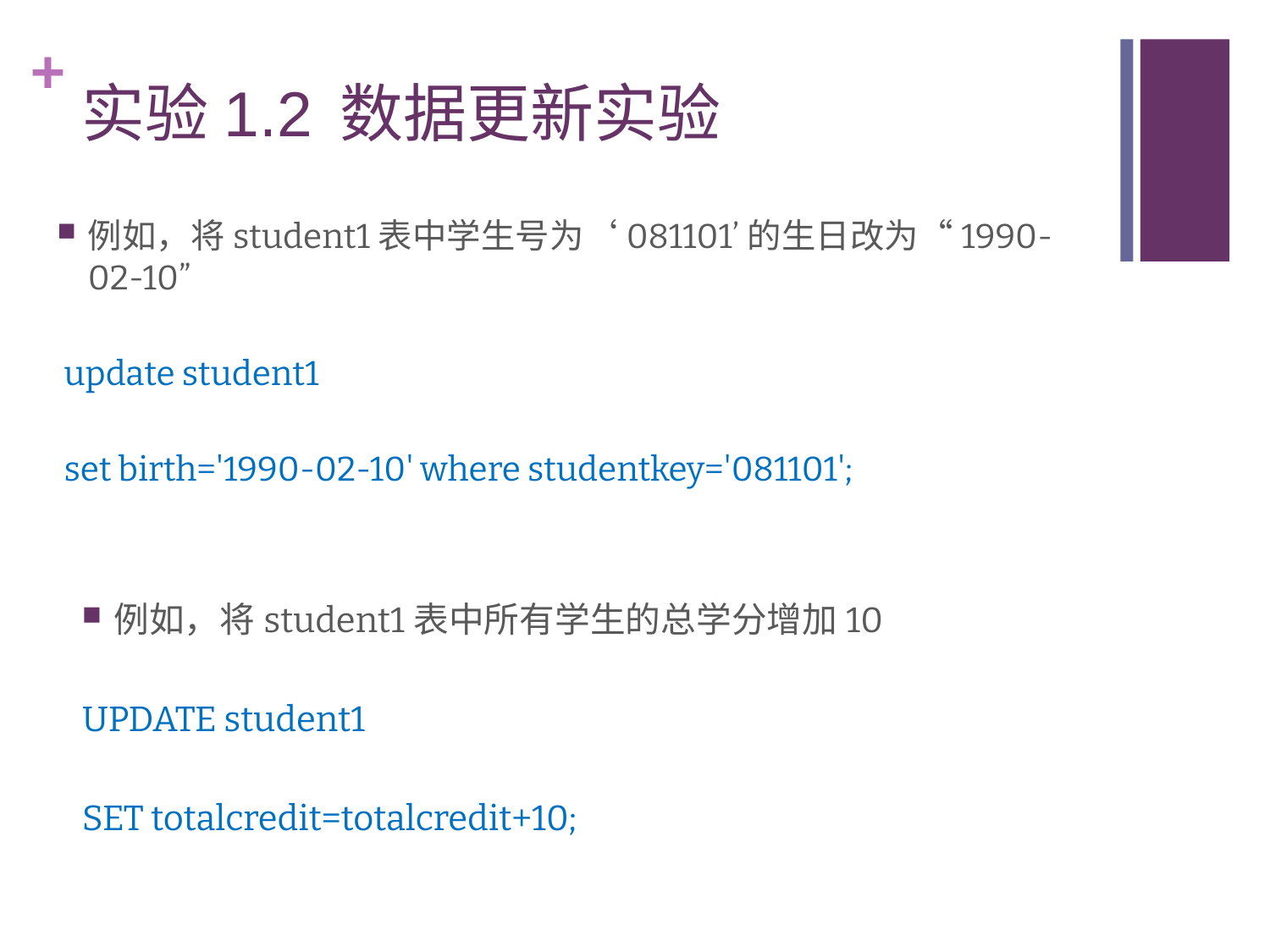

# 实验1.2 数据更新实验
例如，将student1表中学生号为‘081101’的生日改为“1990-02-10”
 update student1
 set birth='1990-02-10' where studentkey='081101';
例如，将student1表中所有学生的总学分增加10
UPDATE student1
SET totalcredit=totalcredit+10;